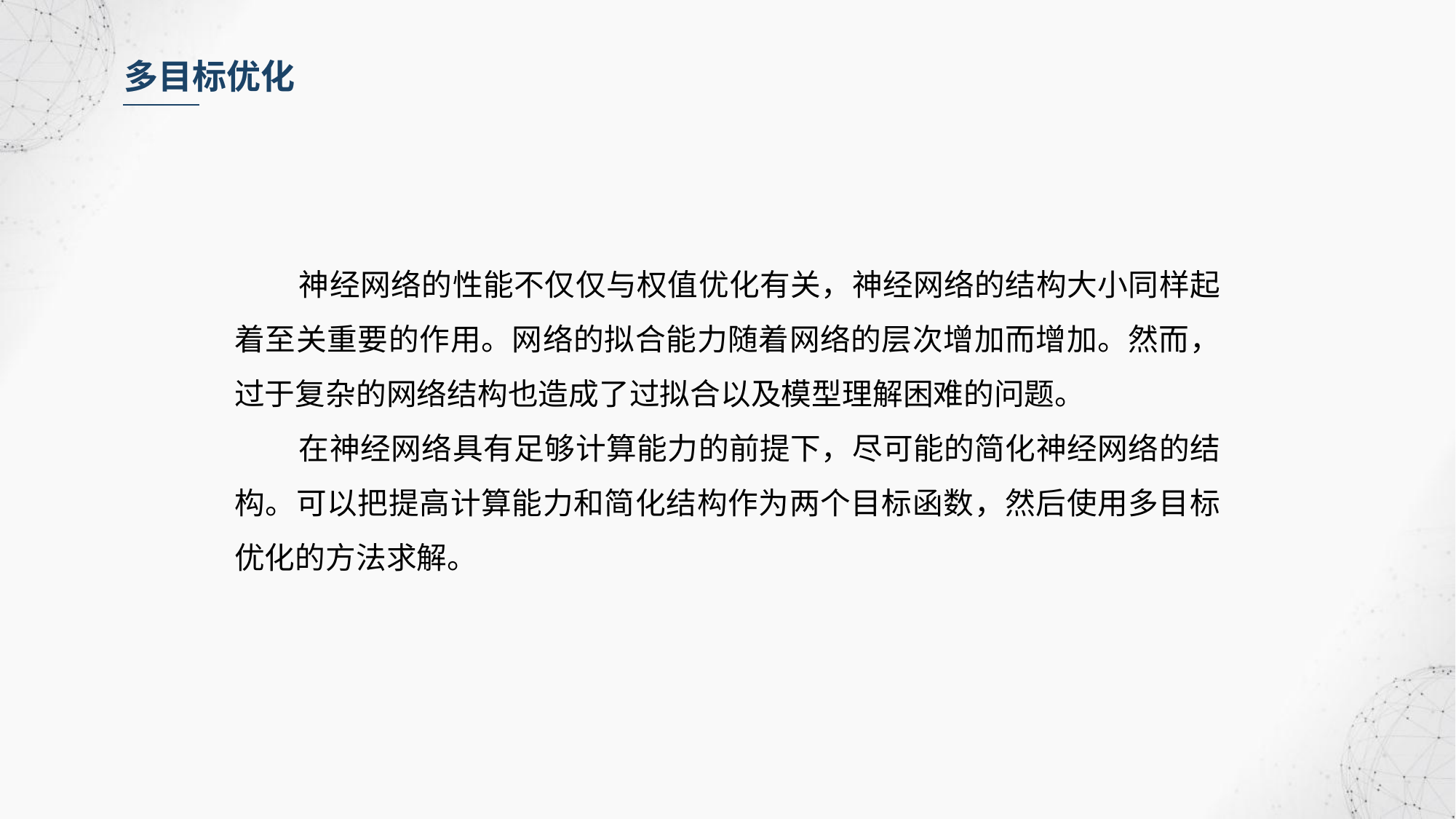

多目标优化
神经网络的性能不仅仅与权值优化有关，神经网络的结构大小同样起着至关重要的作用。网络的拟合能力随着网络的层次增加而增加。然而，过于复杂的网络结构也造成了过拟合以及模型理解困难的问题。
在神经网络具有足够计算能力的前提下，尽可能的简化神经网络的结构。可以把提高计算能力和简化结构作为两个目标函数，然后使用多目标优化的方法求解。